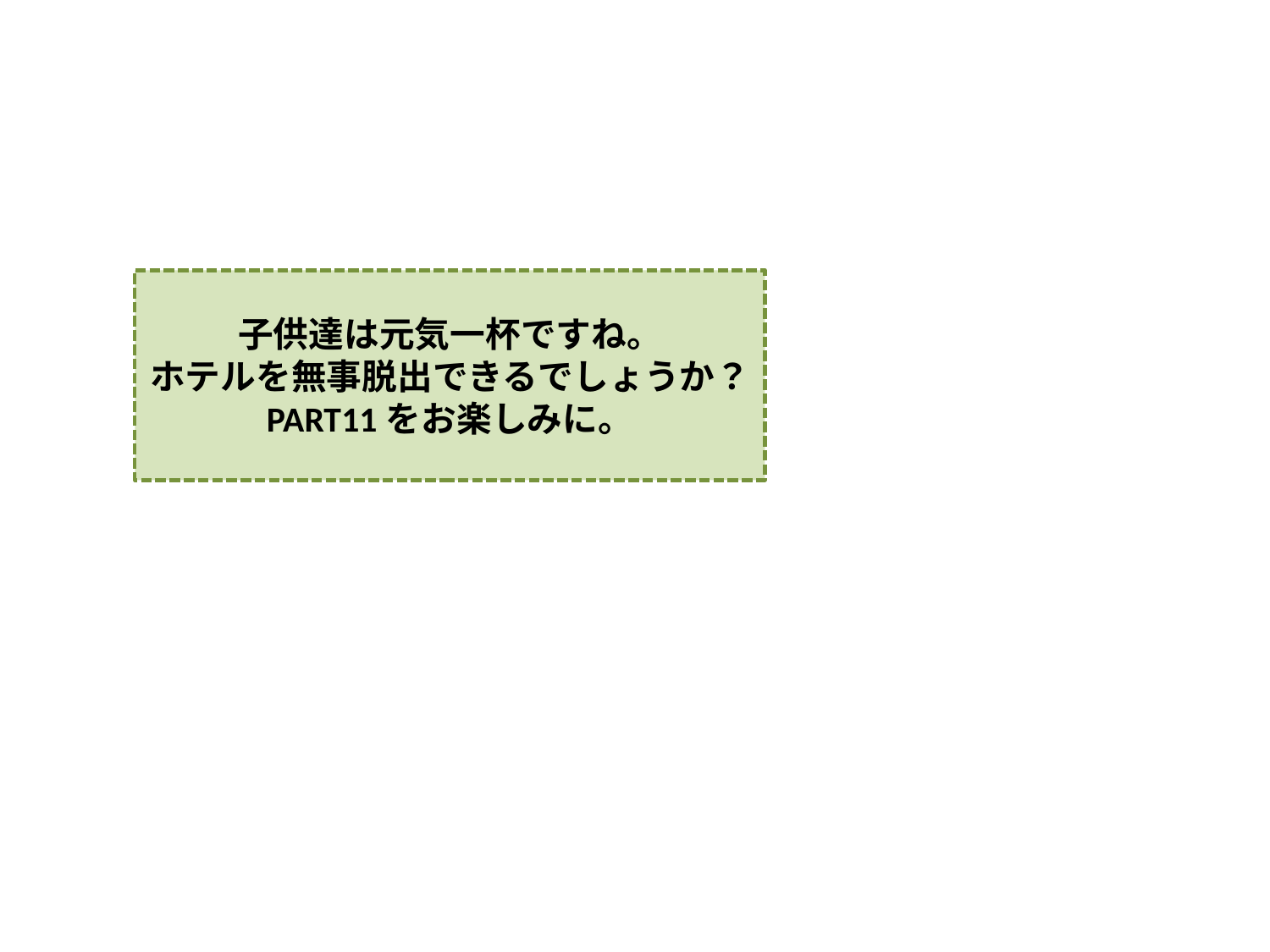

子供達は元気一杯ですね。
ホテルを無事脱出できるでしょうか？
PART11をお楽しみに。